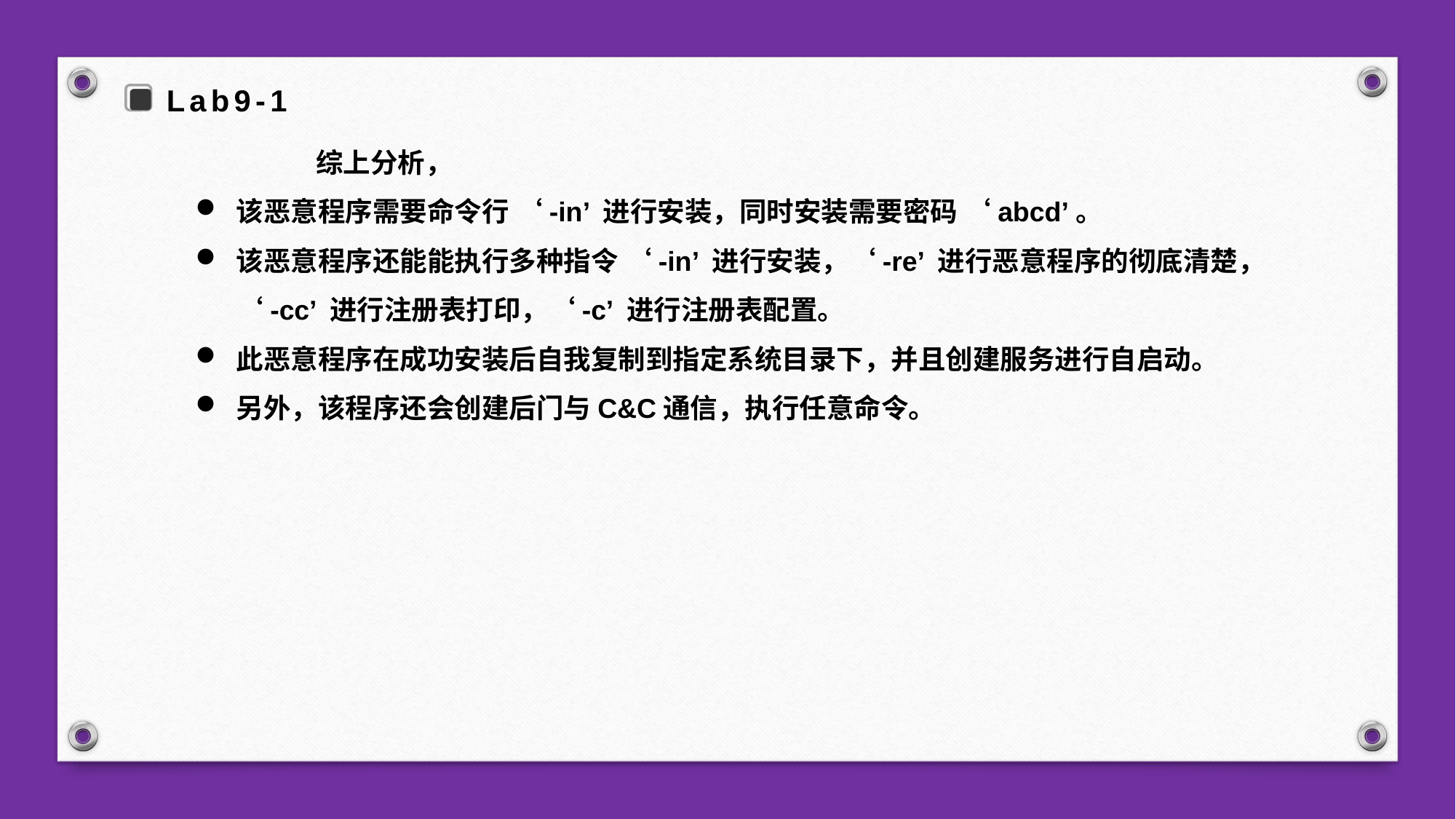

Lab9-1

综上分析，
该恶意程序需要命令行 ‘-in’ 进行安装，同时安装需要密码 ‘abcd’。
该恶意程序还能能执行多种指令 ‘-in’ 进行安装，‘-re’ 进行恶意程序的彻底清楚，‘-cc’ 进行注册表打印，‘-c’ 进行注册表配置。
此恶意程序在成功安装后自我复制到指定系统目录下，并且创建服务进行自启动。
另外，该程序还会创建后门与C&C通信，执行任意命令。